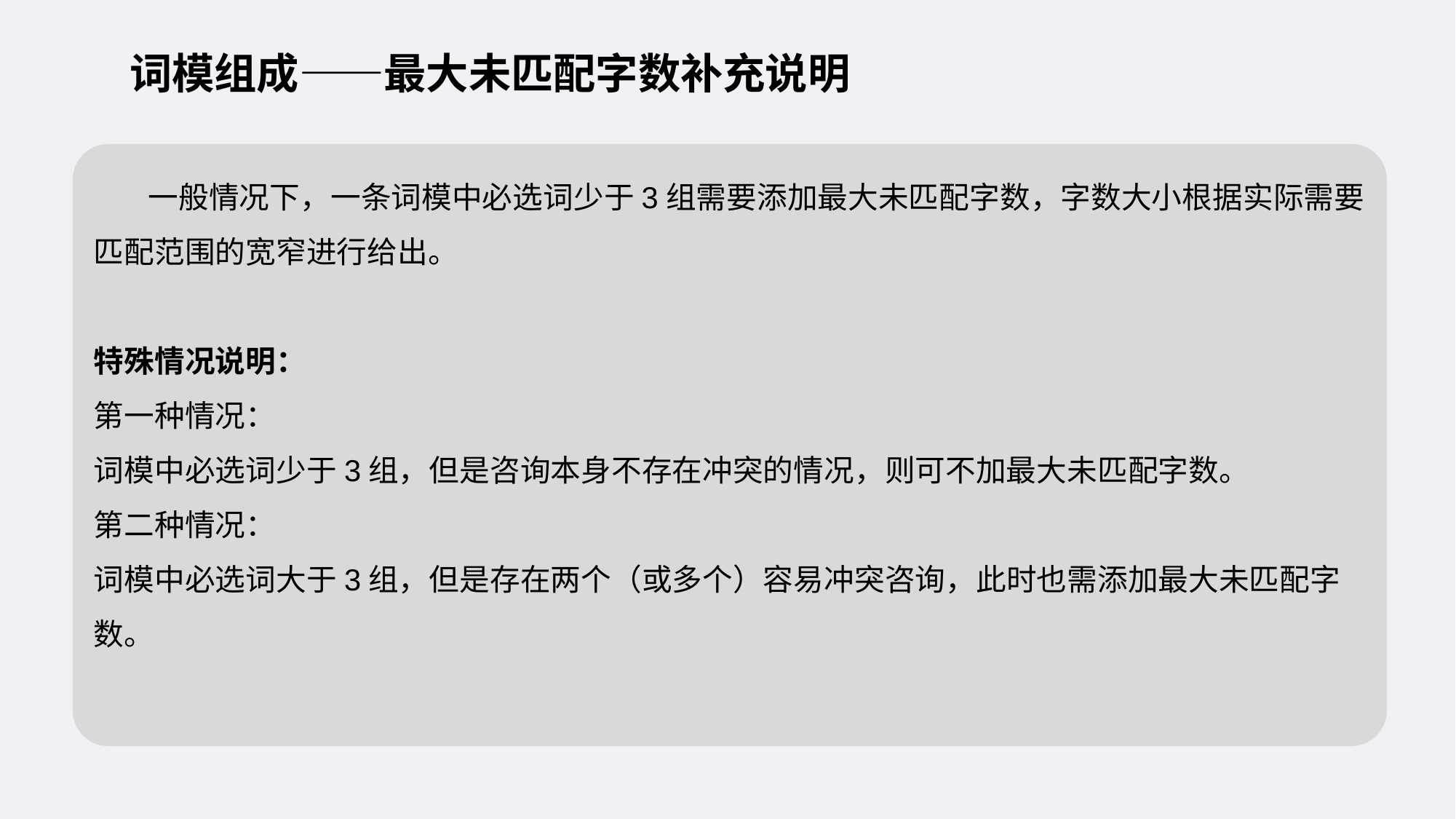

词模组成——最大未匹配字数补充说明
       一般情况下，一条词模中必选词少于3组需要添加最大未匹配字数，字数大小根据实际需要匹配范围的宽窄进行给出。
特殊情况说明：
第一种情况：
词模中必选词少于3组，但是咨询本身不存在冲突的情况，则可不加最大未匹配字数。
第二种情况：
词模中必选词大于3组，但是存在两个（或多个）容易冲突咨询，此时也需添加最大未匹配字数。